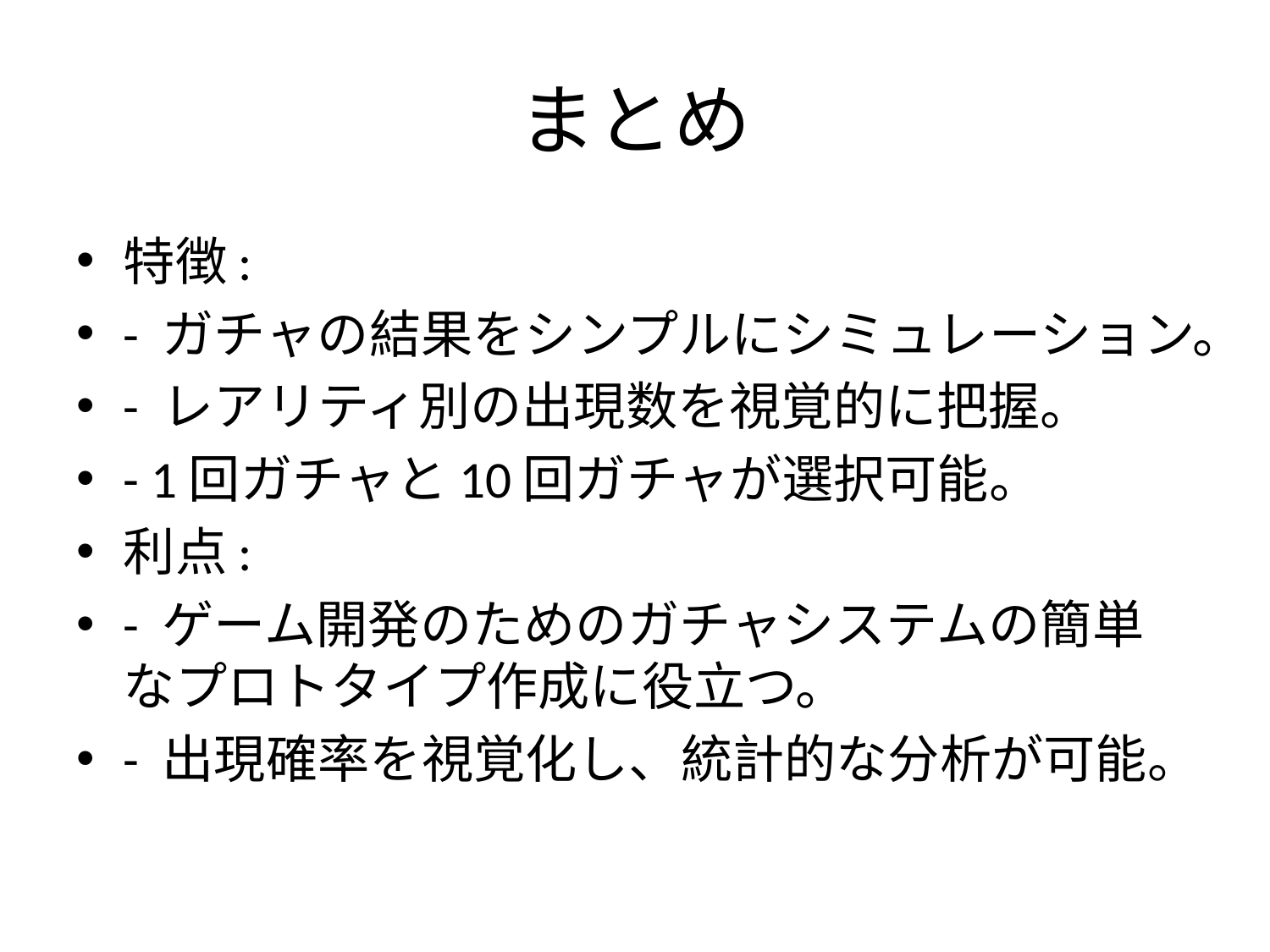

# まとめ
特徴:
- ガチャの結果をシンプルにシミュレーション。
- レアリティ別の出現数を視覚的に把握。
- 1回ガチャと10回ガチャが選択可能。
利点:
- ゲーム開発のためのガチャシステムの簡単なプロトタイプ作成に役立つ。
- 出現確率を視覚化し、統計的な分析が可能。